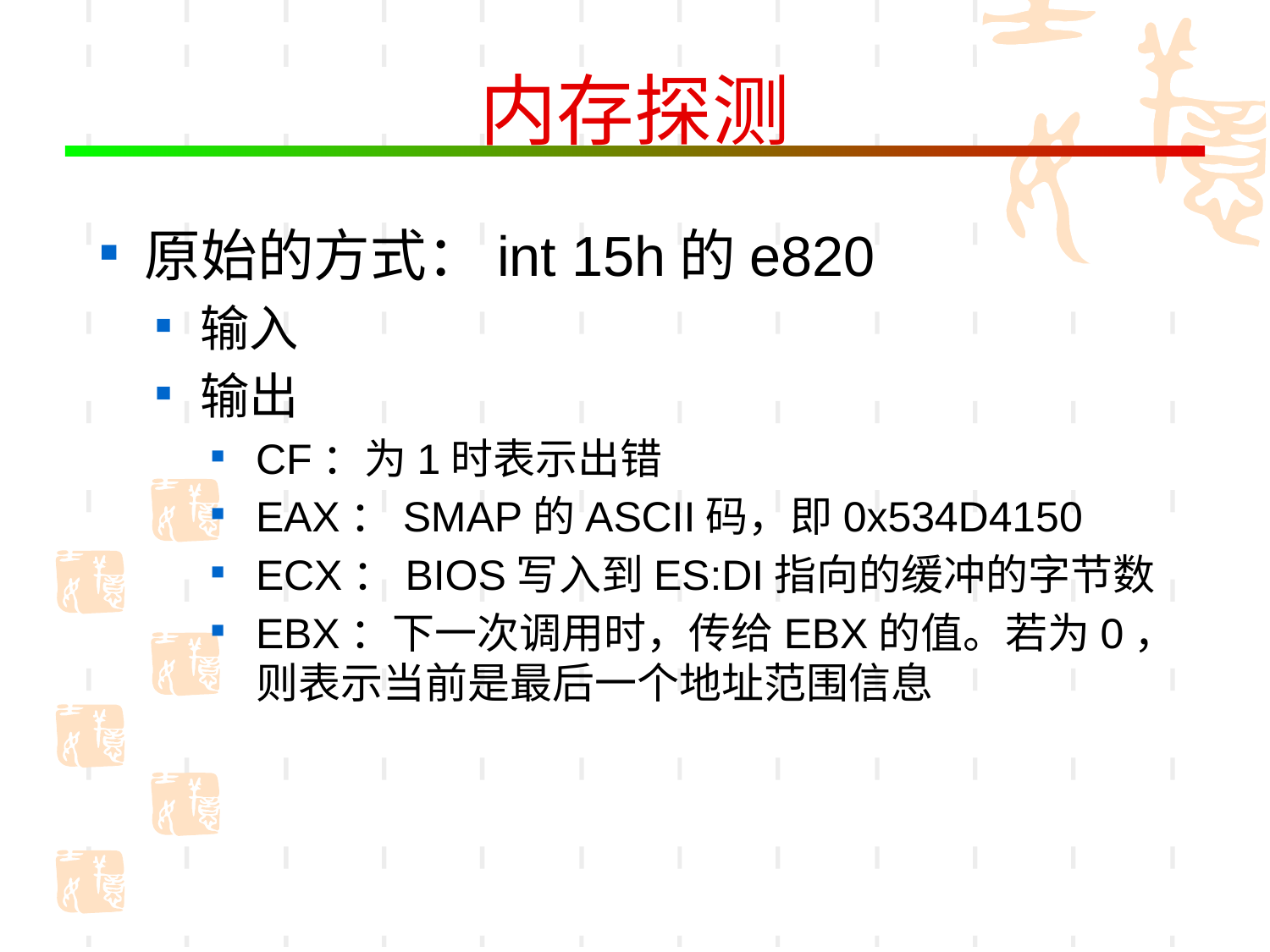

# 内存探测
原始的方式：int 15h的e820
输入
输出
CF：为1时表示出错
EAX：SMAP的ASCII码，即0x534D4150
ECX：BIOS写入到ES:DI指向的缓冲的字节数
EBX：下一次调用时，传给EBX的值。若为0，则表示当前是最后一个地址范围信息